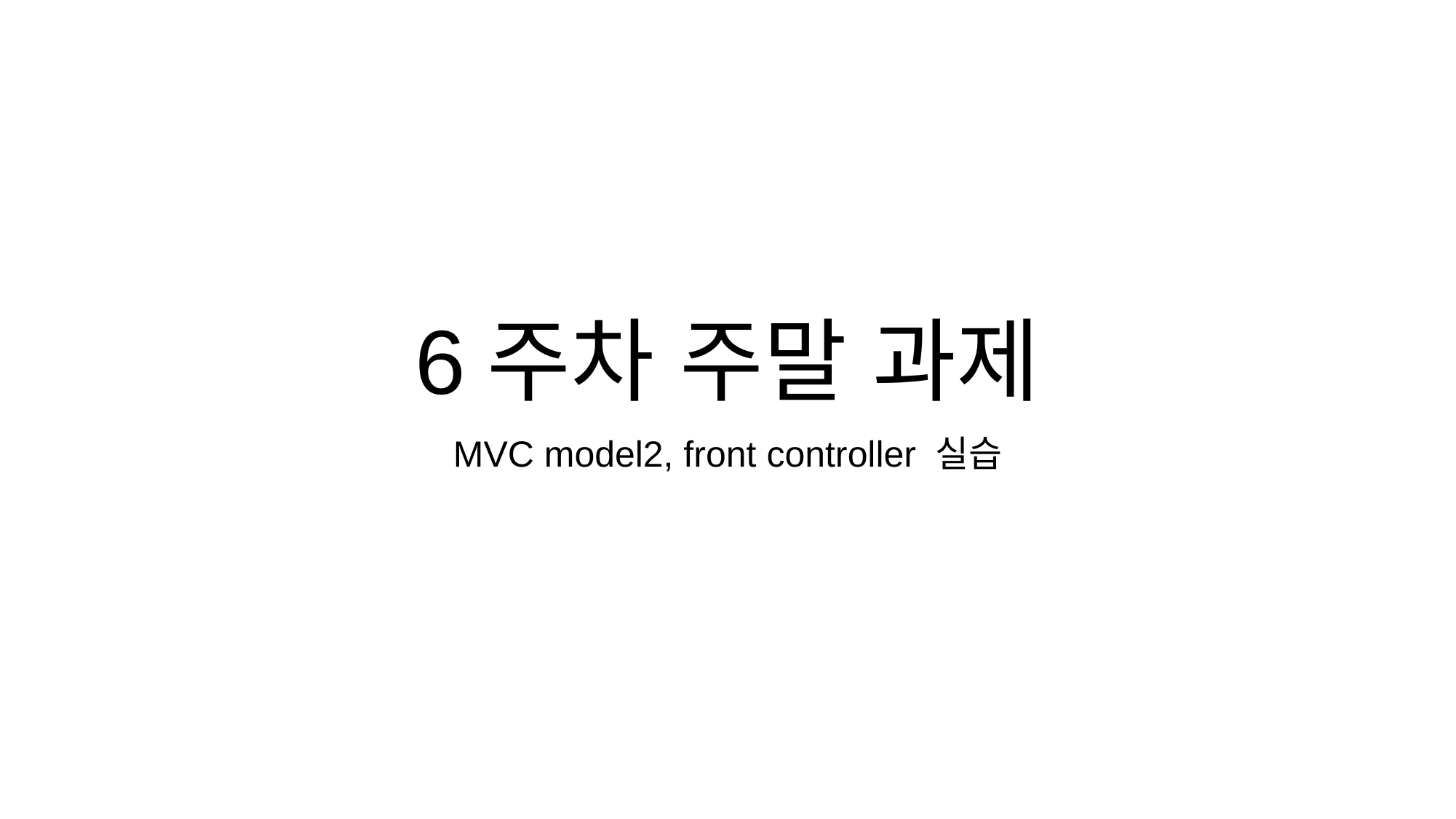

# 6주차 주말 과제
MVC model2, front controller 실습